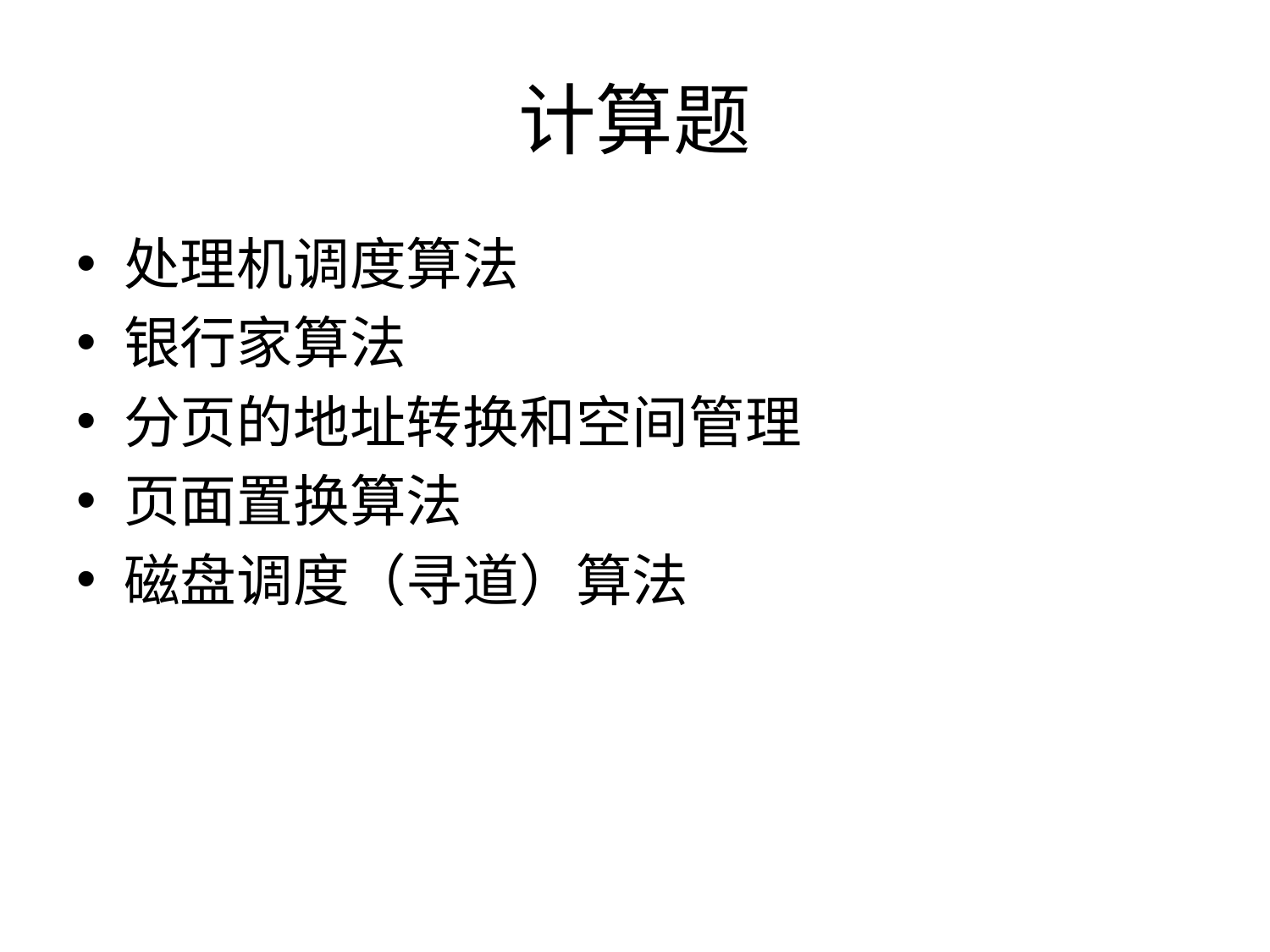

# 计算题
处理机调度算法
银行家算法
分页的地址转换和空间管理
页面置换算法
磁盘调度（寻道）算法